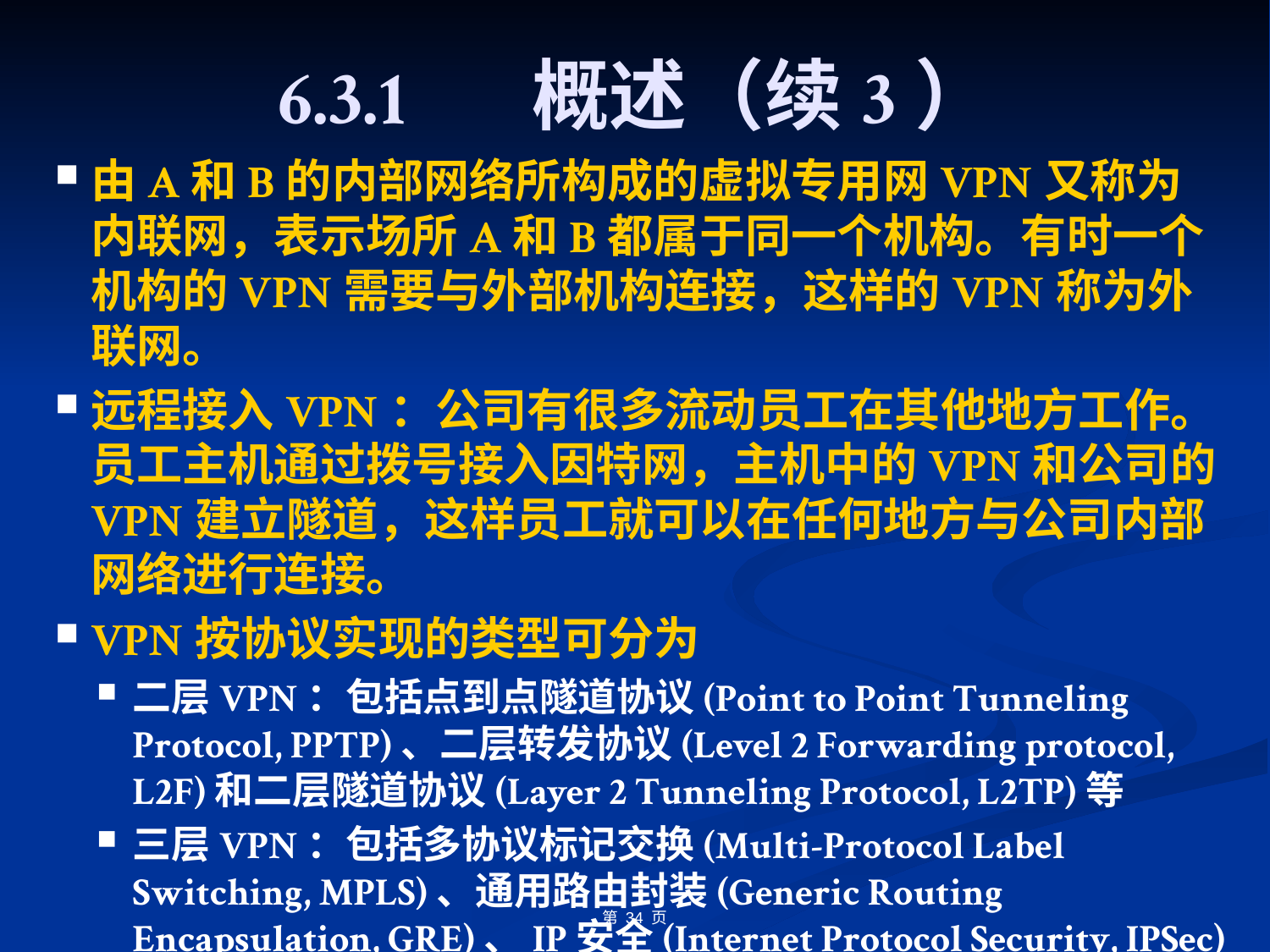

# 6.3.1	概述（续3）
由A和B的内部网络所构成的虚拟专用网VPN又称为内联网，表示场所A和B都属于同一个机构。有时一个机构的VPN需要与外部机构连接，这样的VPN称为外联网。
远程接入VPN：公司有很多流动员工在其他地方工作。员工主机通过拨号接入因特网，主机中的VPN和公司的VPN建立隧道，这样员工就可以在任何地方与公司内部网络进行连接。
VPN按协议实现的类型可分为
二层VPN：包括点到点隧道协议(Point to Point Tunneling Protocol, PPTP)、二层转发协议(Level 2 Forwarding protocol, L2F)和二层隧道协议(Layer 2 Tunneling Protocol, L2TP)等
三层VPN：包括多协议标记交换(Multi-Protocol Label Switching, MPLS)、通用路由封装(Generic Routing Encapsulation, GRE)、IP安全(Internet Protocol Security, IPSec)等
第 34 页